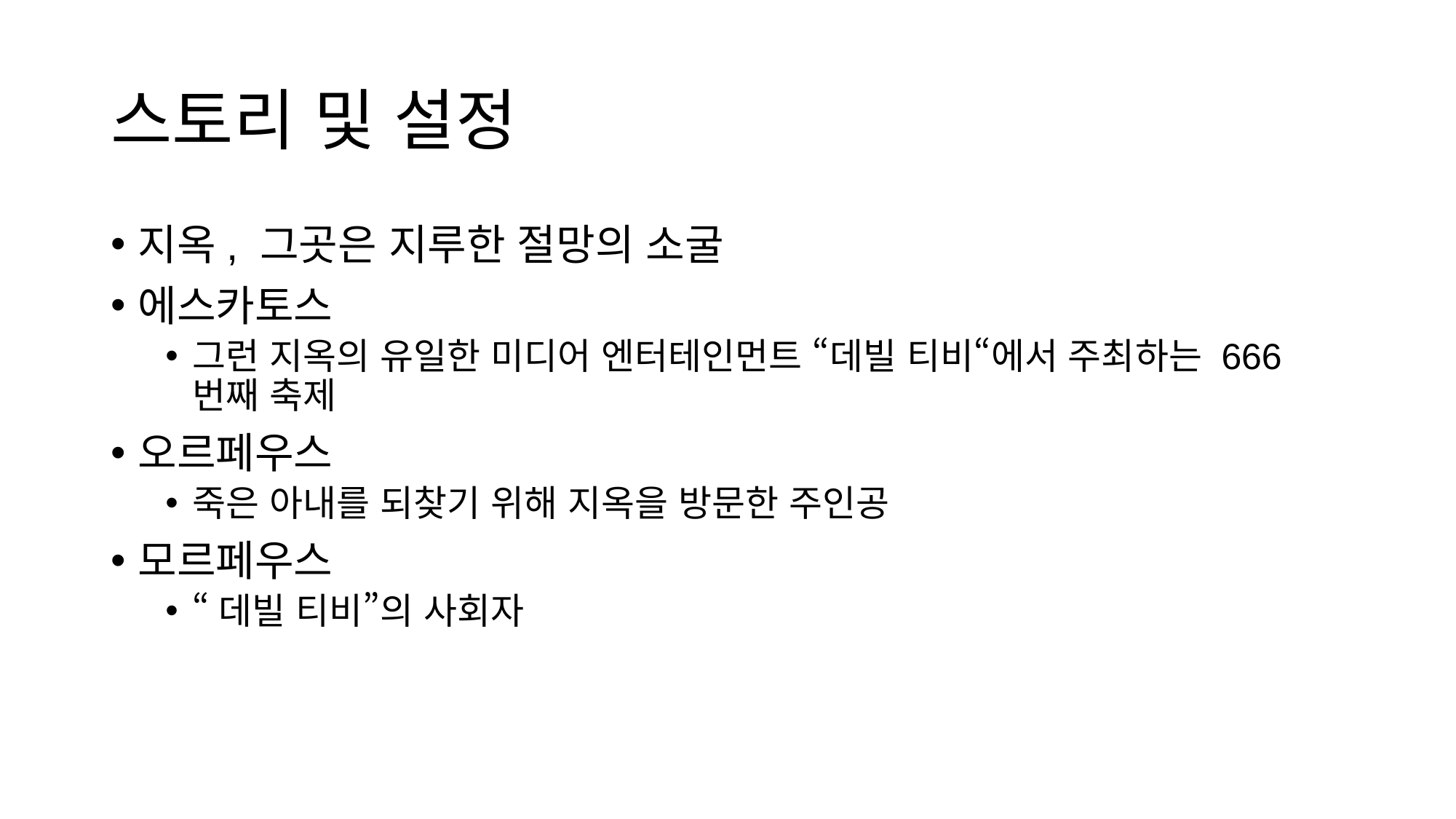

# 스토리 및 설정
지옥, 그곳은 지루한 절망의 소굴
에스카토스
그런 지옥의 유일한 미디어 엔터테인먼트 “데빌 티비“에서 주최하는 666번째 축제
오르페우스
죽은 아내를 되찾기 위해 지옥을 방문한 주인공
모르페우스
“데빌 티비”의 사회자